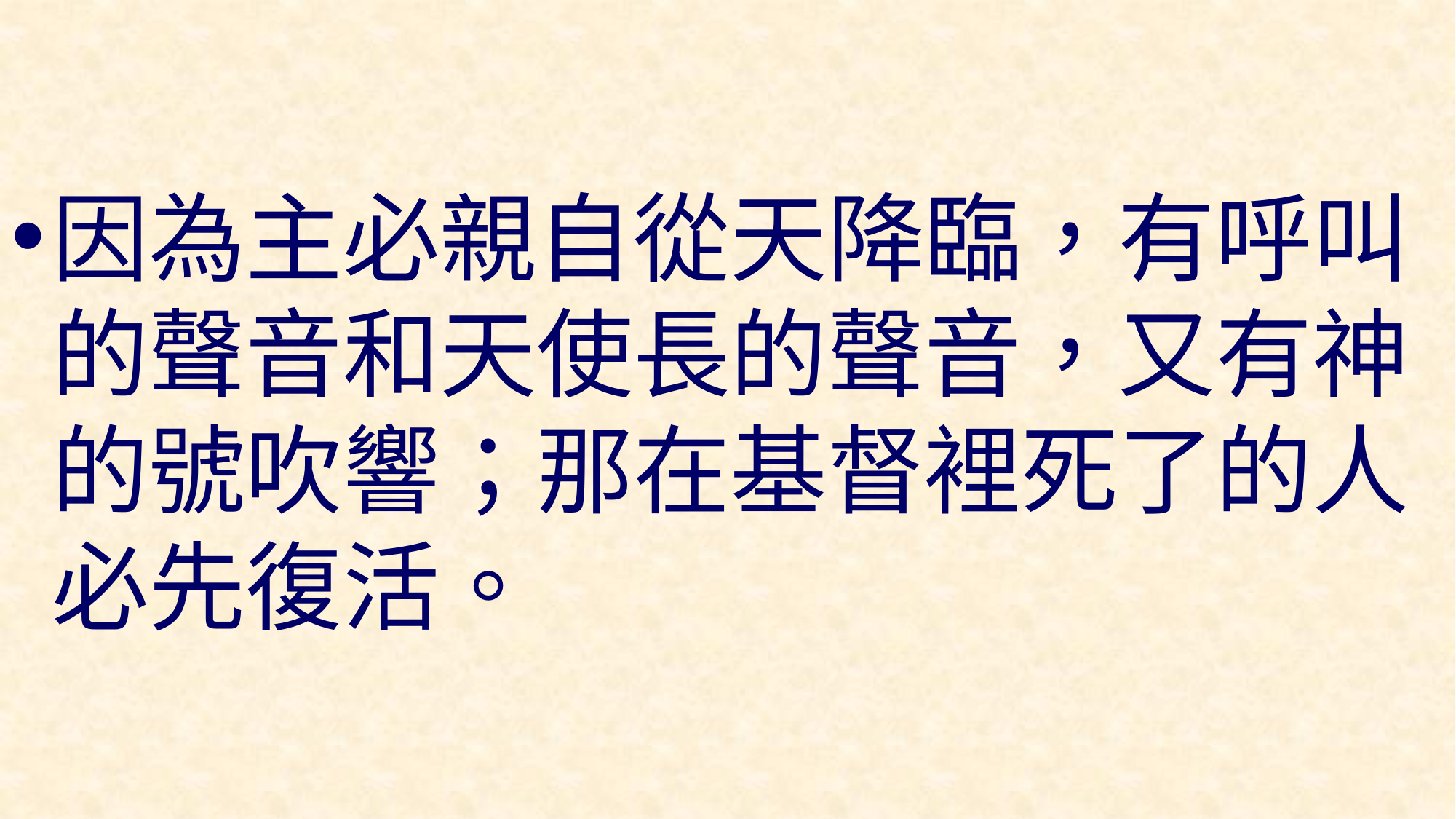

因為主必親自從天降臨，有呼叫的聲音和天使長的聲音，又有神的號吹響；那在基督裡死了的人必先復活。